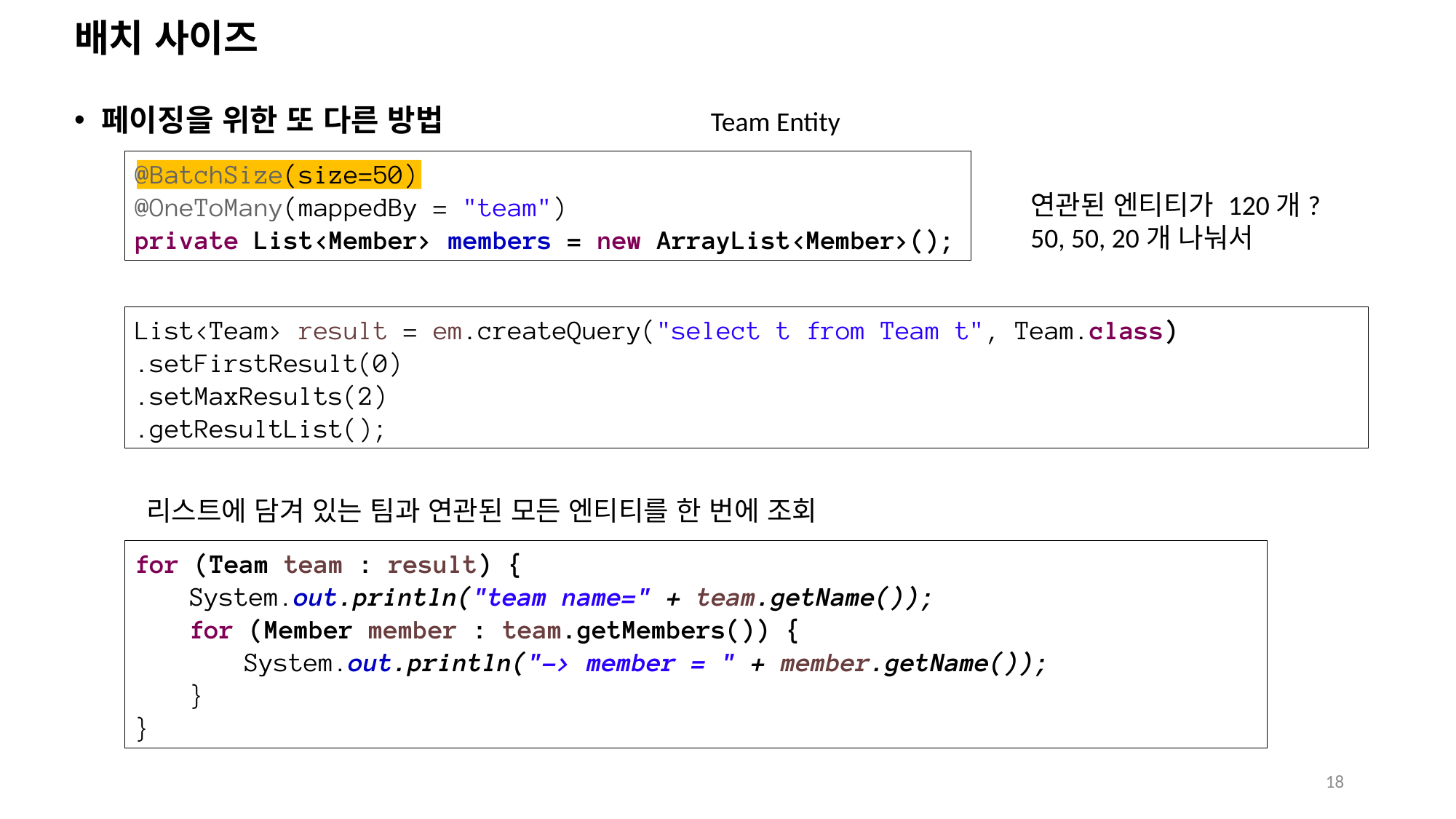

# 배치 사이즈
페이징을 위한 또 다른 방법

Team Entity
@BatchSize(size=50)
@OneToMany(mappedBy = "team")
private List<Member> members = new ArrayList<Member>();

연관된 엔티티가 120개?
50, 50, 20개 나눠서
List<Team> result = em.createQuery("select t from Team t", Team.class)
.setFirstResult(0)
.setMaxResults(2)
.getResultList();
리스트에 담겨 있는 팀과 연관된 모든 엔티티를 한 번에 조회
for (Team team : result) {
System.out.println("team name=" + team.getName());
for (Member member : team.getMembers()) {
System.out.println("-> member = " + member.getName());
}
}
18